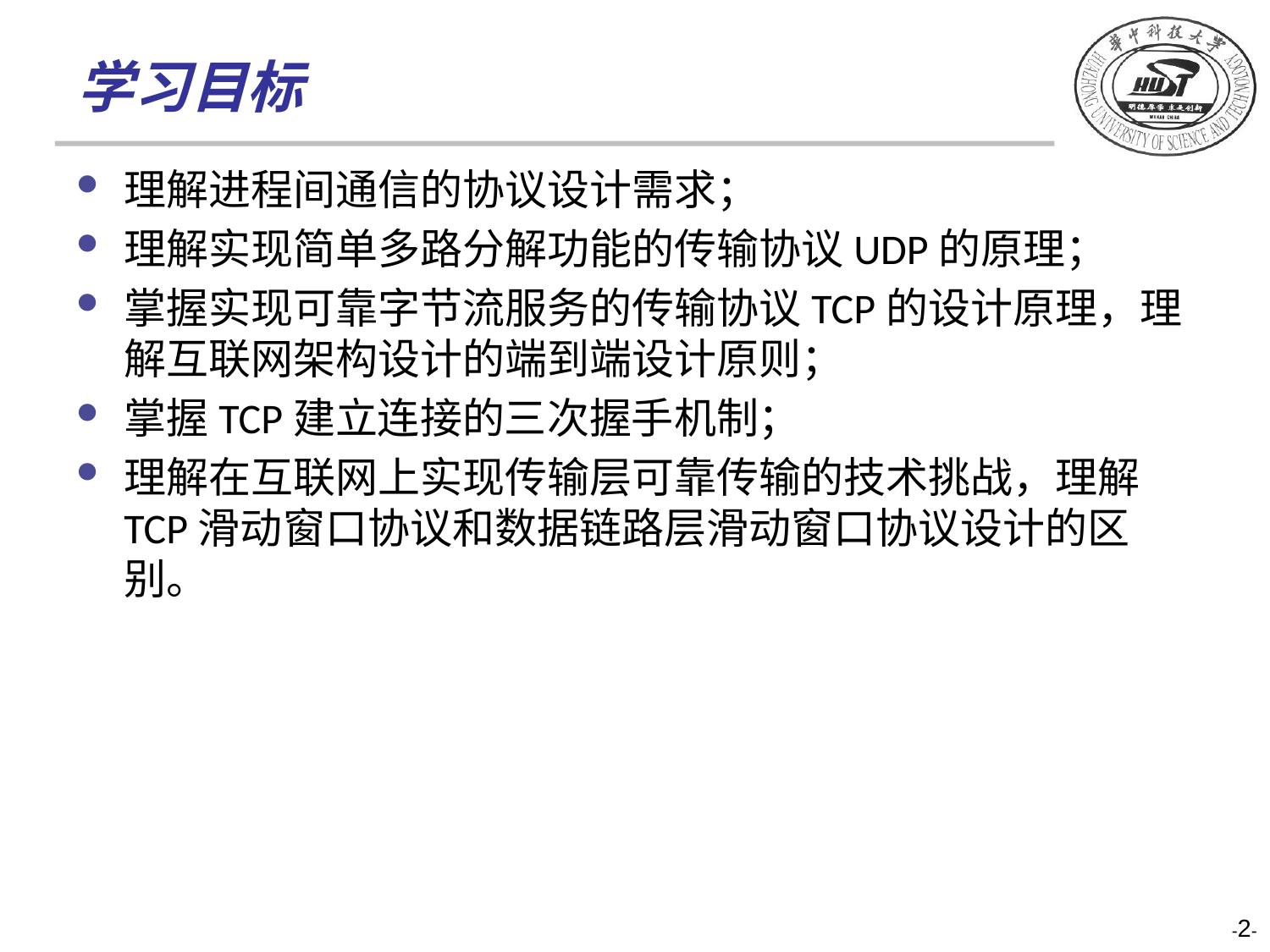

学习目标
理解进程间通信的协议设计需求；
理解实现简单多路分解功能的传输协议UDP的原理；
掌握实现可靠字节流服务的传输协议TCP的设计原理，理解互联网架构设计的端到端设计原则；
掌握TCP建立连接的三次握手机制；
理解在互联网上实现传输层可靠传输的技术挑战，理解TCP滑动窗口协议和数据链路层滑动窗口协议设计的区别。

-2-